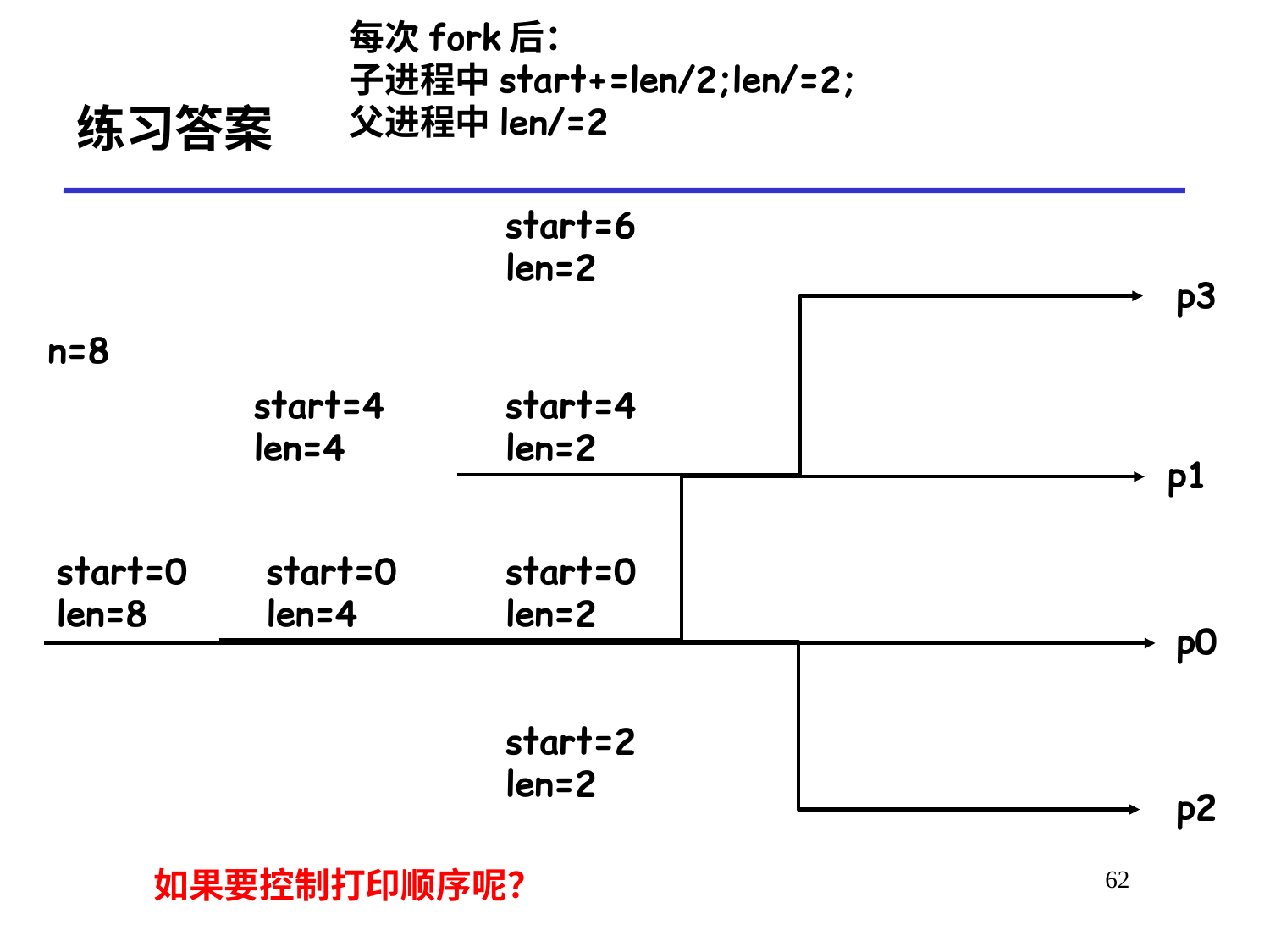

每次fork后：
子进程中start+=len/2;len/=2;
父进程中len/=2
练习答案
start=6
len=2
p3
n=8
start=4
len=4
start=4
len=2
p1
start=0
len=8
start=0
len=4
start=0
len=2
p0
start=2
len=2
p2
如果要控制打印顺序呢？
# 62